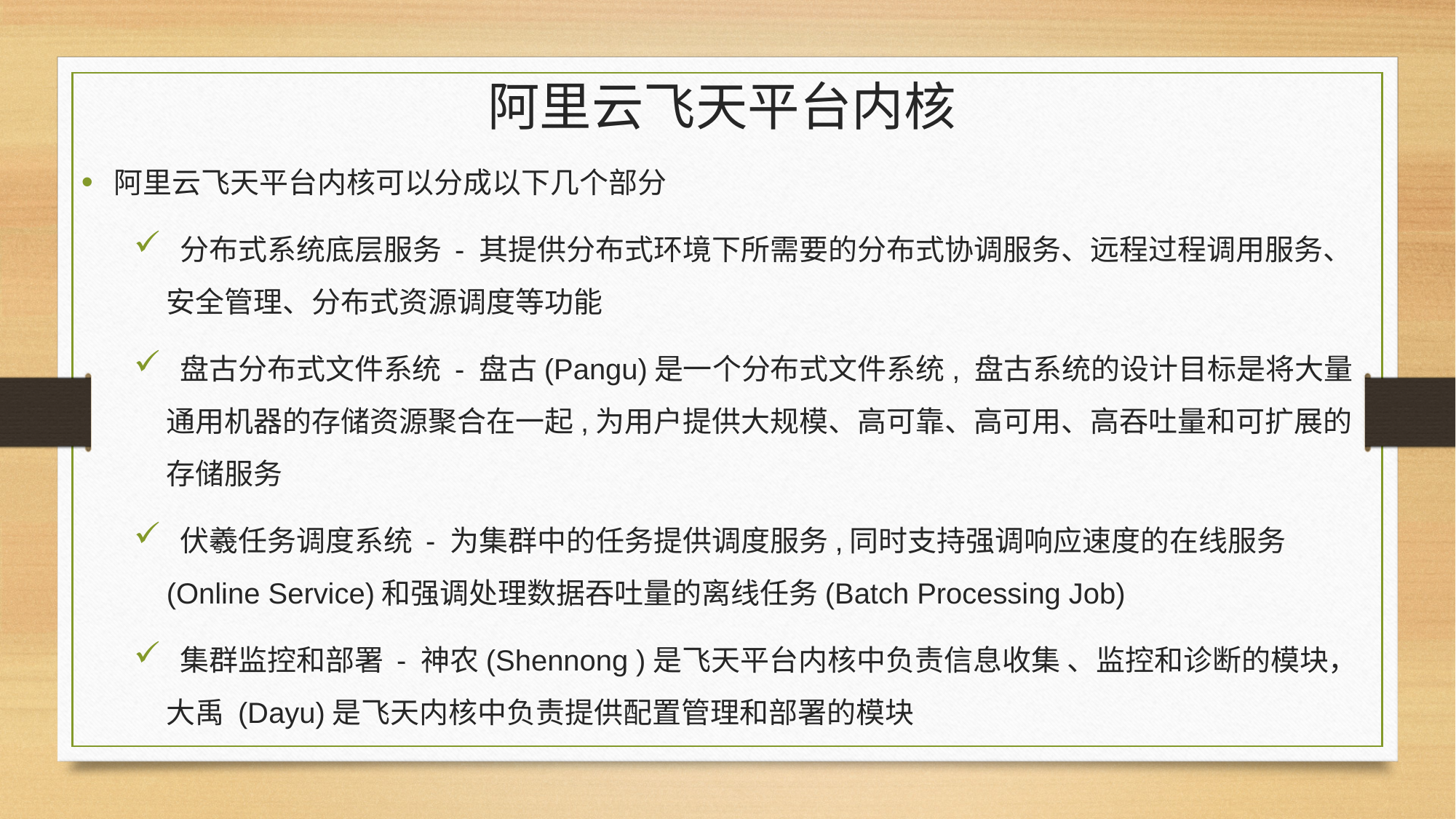

# 阿里云飞天平台内核
阿里云飞天平台内核可以分成以下几个部分
 分布式系统底层服务 - 其提供分布式环境下所需要的分布式协调服务、远程过程调用服务、安全管理、分布式资源调度等功能
 盘古分布式文件系统 - 盘古(Pangu)是一个分布式文件系统, 盘古系统的设计目标是将大量通用机器的存储资源聚合在一起,为用户提供大规模、高可靠、高可用、高吞吐量和可扩展的存储服务
 伏羲任务调度系统 - 为集群中的任务提供调度服务,同时支持强调响应速度的在线服务(Online Service)和强调处理数据吞吐量的离线任务(Batch Processing Job)
 集群监控和部署 - 神农(Shennong )是飞天平台内核中负责信息收集 、监控和诊断的模块，大禹 (Dayu)是飞天内核中负责提供配置管理和部署的模块